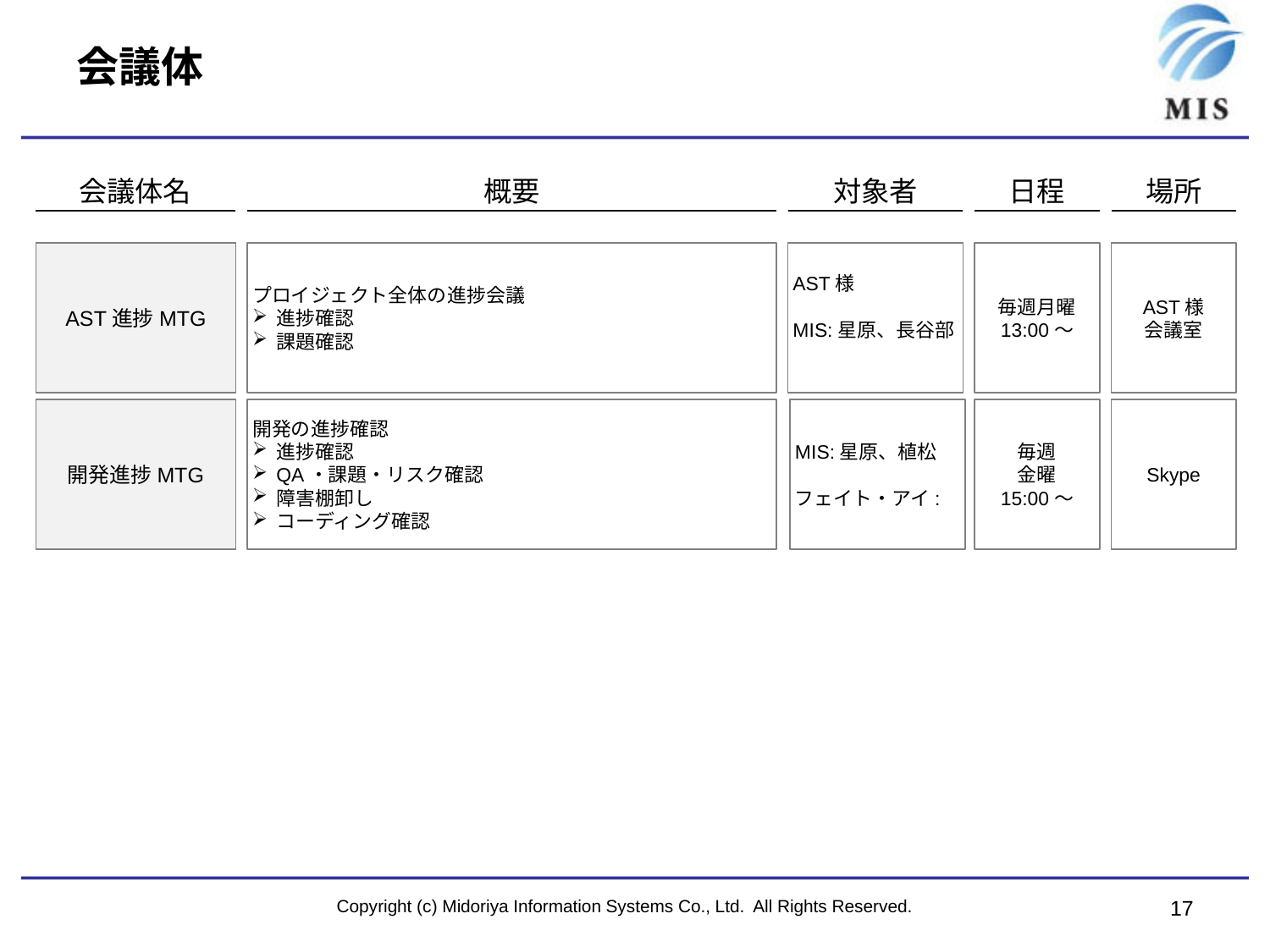

# 会議体
会議体名
概要
対象者
場所
日程
AST進捗MTG
プロイジェクト全体の進捗会議
進捗確認
課題確認
AST様

MIS:星原、長谷部

毎週月曜
13:00～
AST様
会議室
開発進捗MTG
開発の進捗確認
進捗確認
QA・課題・リスク確認
障害棚卸し
コーディング確認
MIS:星原、植松

フェイト・アイ:
毎週
金曜
15:00～
Skype
Copyright (c) Midoriya Information Systems Co., Ltd.  All Rights Reserved.
17